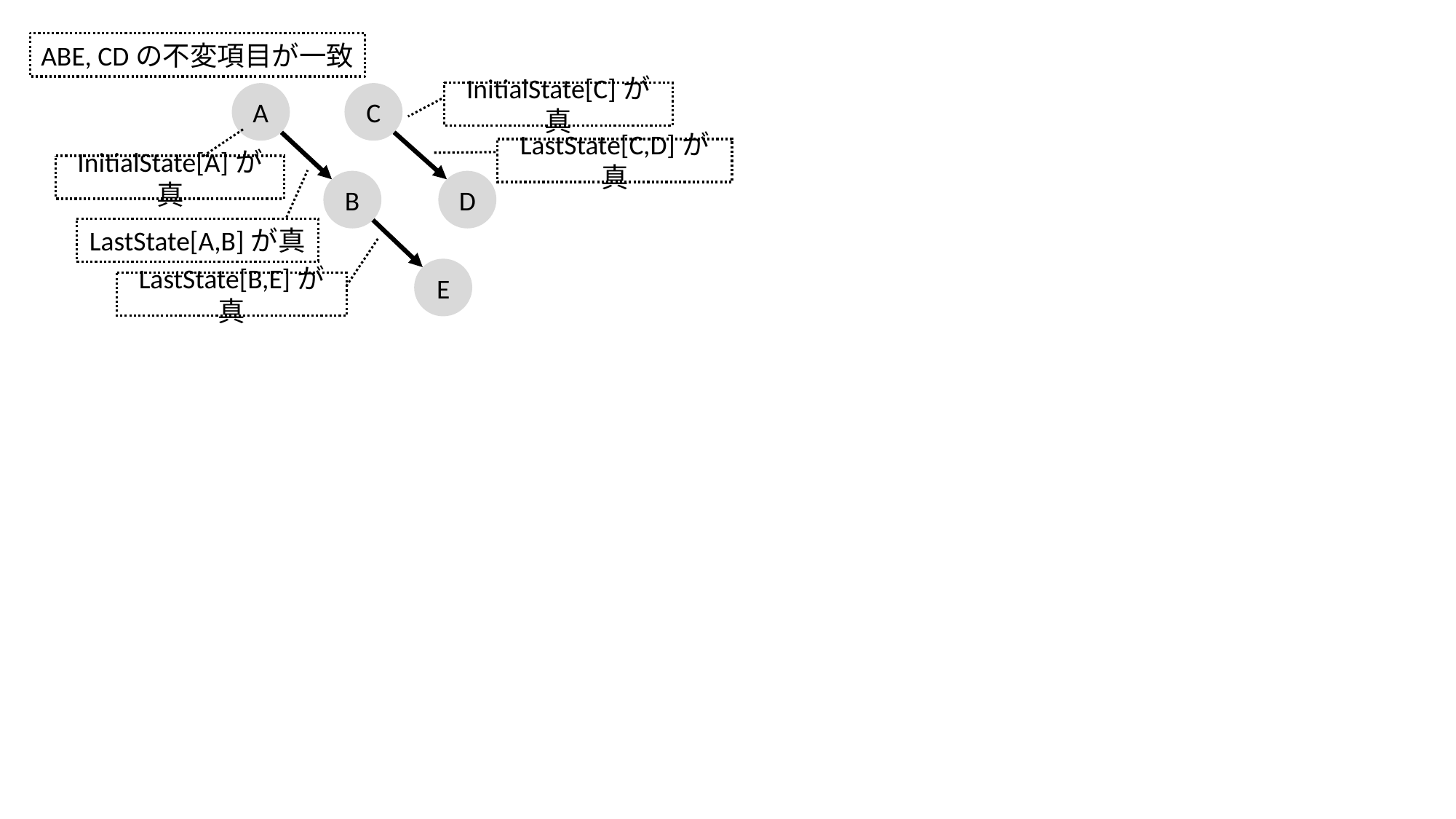

ABE, CDの不変項目が一致
InitialState[C]が真
A
C
LastState[C,D]が真
InitialState[A]が真
B
D
LastState[A,B]が真
E
LastState[B,E]が真